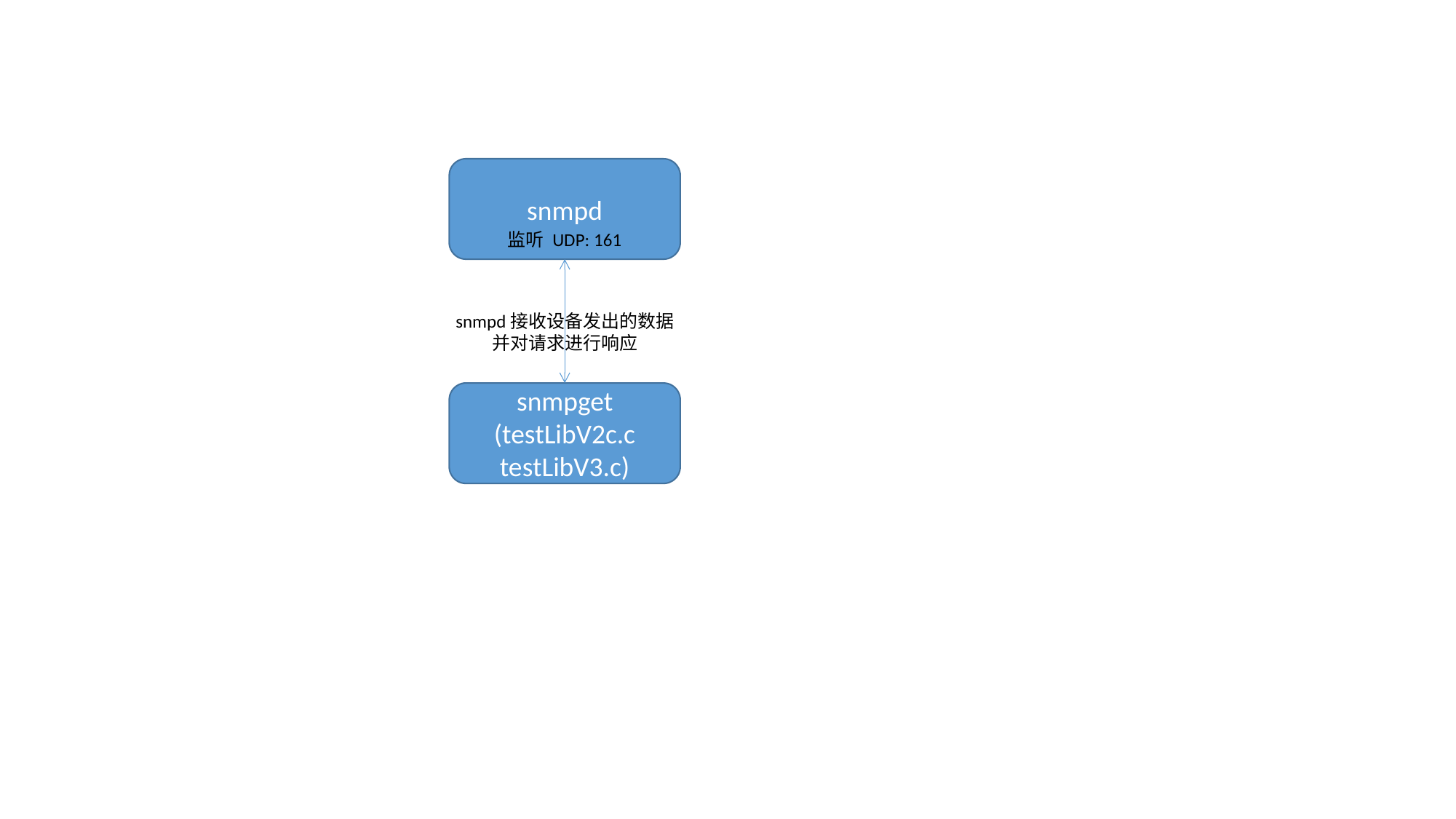

snmpd
监听 UDP: 161
snmpd接收设备发出的数据
并对请求进行响应
snmpget
(testLibV2c.c testLibV3.c)